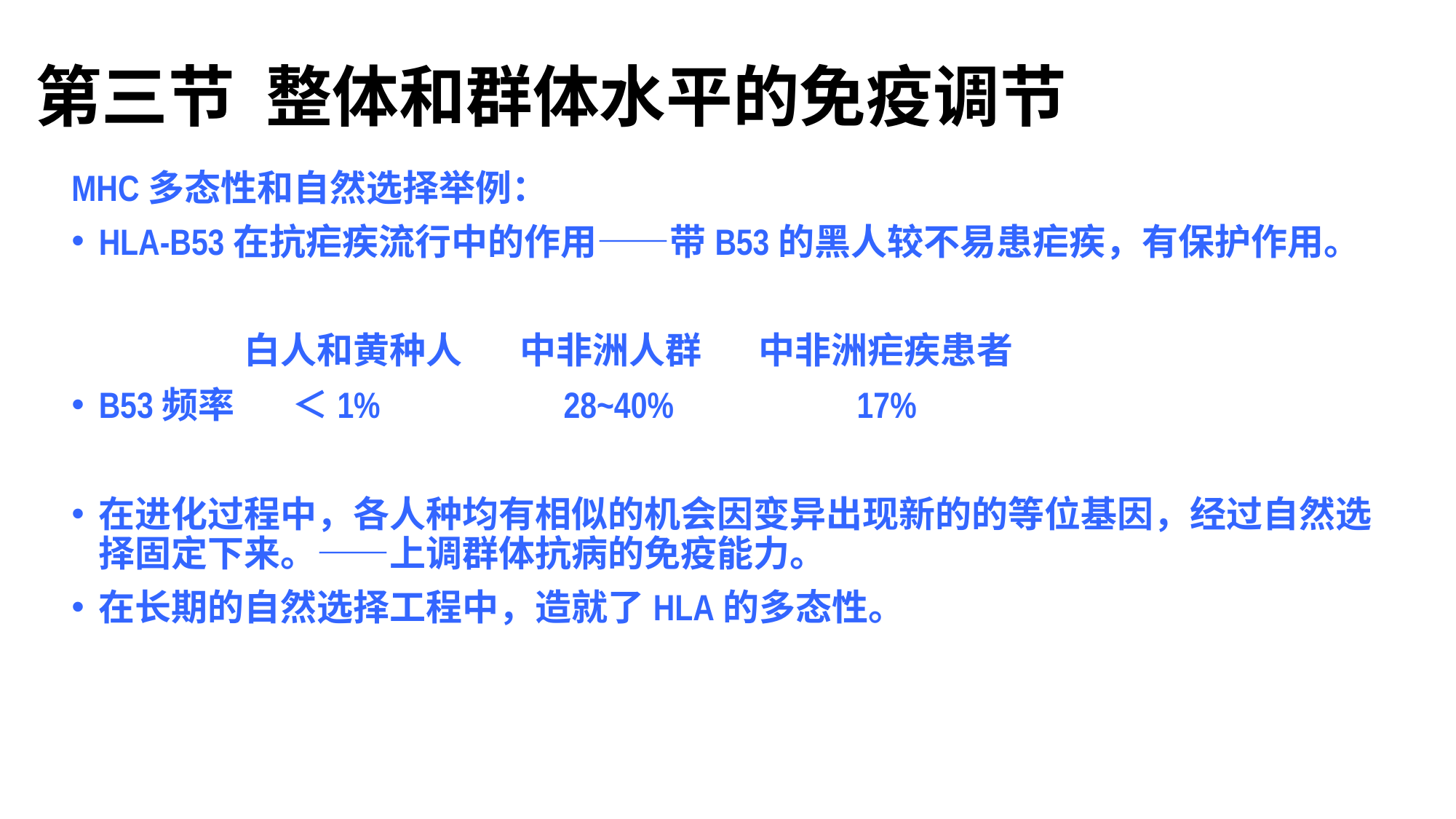

# 第三节  整体和群体水平的免疫调节
MHC多态性和自然选择举例：
HLA-B53在抗疟疾流行中的作用——带B53的黑人较不易患疟疾，有保护作用。

                    白人和黄种人       中非洲人群       中非洲疟疾患者
B53频率       ＜1%                      28~40%                      17%

在进化过程中，各人种均有相似的机会因变异出现新的的等位基因，经过自然选择固定下来。——上调群体抗病的免疫能力。
在长期的自然选择工程中，造就了HLA的多态性。